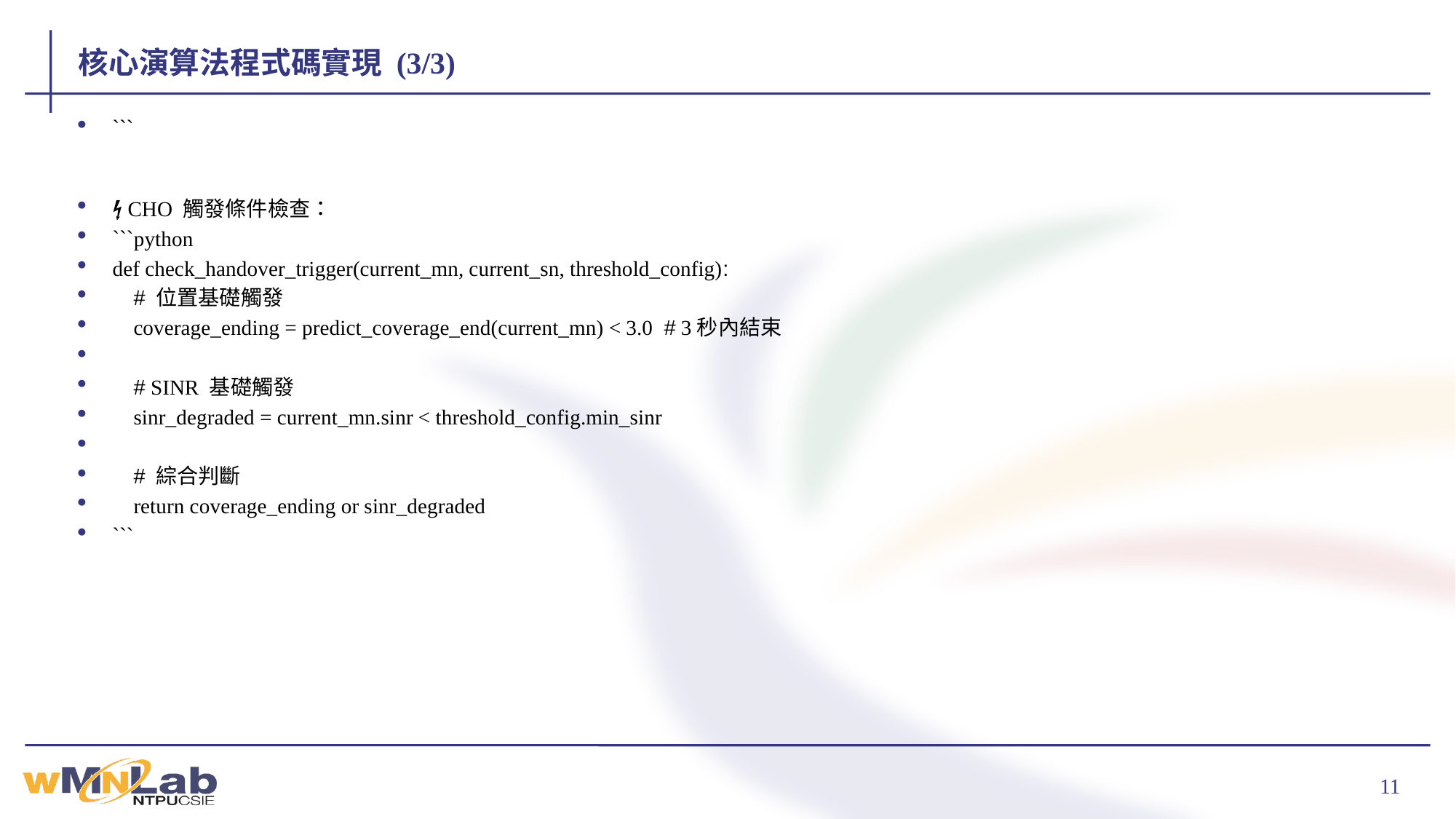

# 核心演算法程式碼實現 (3/3)
```

⚡ CHO 觸發條件檢查：
```python
def check_handover_trigger(current_mn, current_sn, threshold_config):
    # 位置基礎觸發
    coverage_ending = predict_coverage_end(current_mn) < 3.0  # 3秒內結束

    # SINR 基礎觸發
    sinr_degraded = current_mn.sinr < threshold_config.min_sinr

    # 綜合判斷
    return coverage_ending or sinr_degraded
```